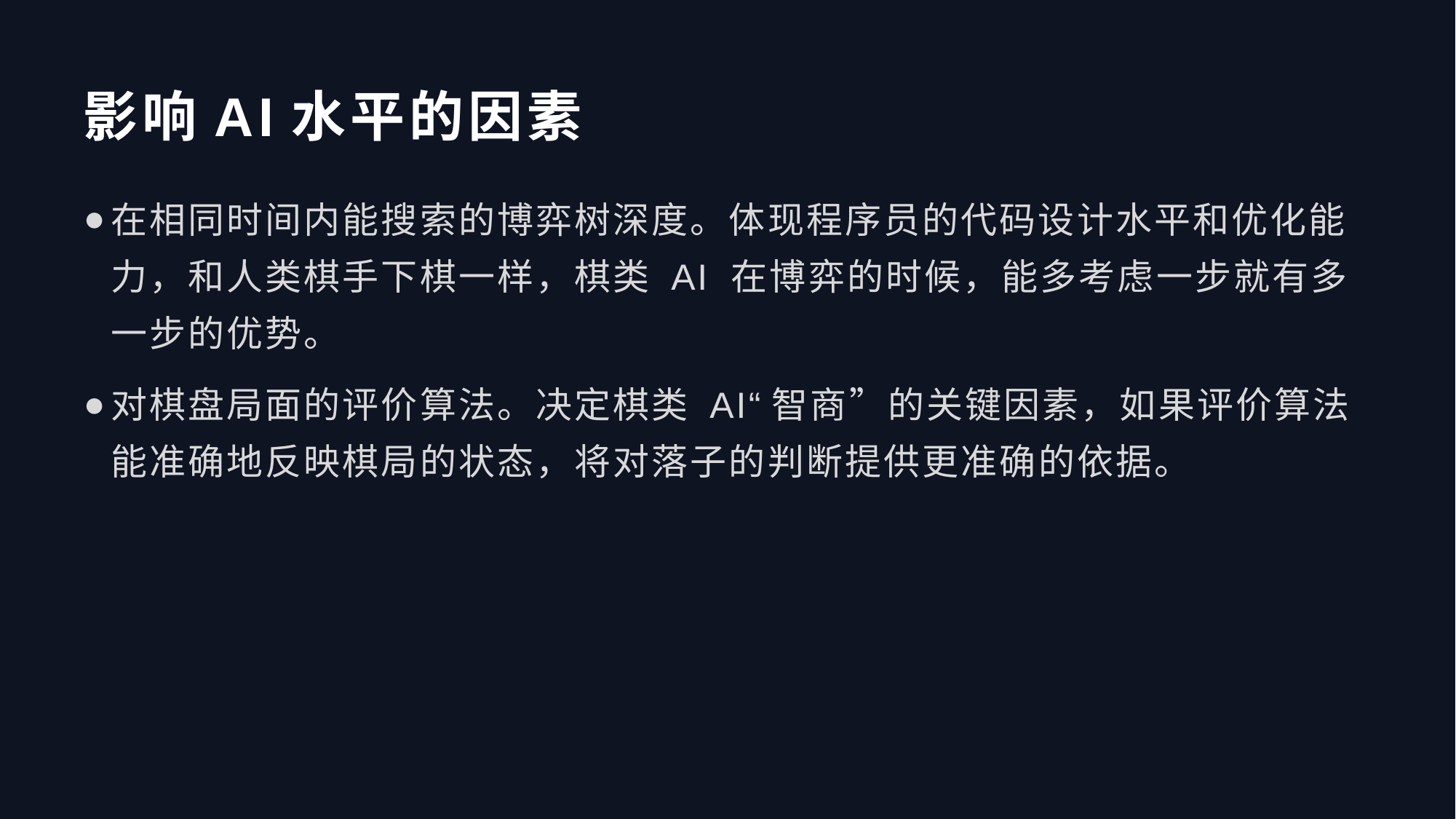

# 影响AI水平的因素
在相同时间内能搜索的博弈树深度。体现程序员的代码设计水平和优化能力，和人类棋手下棋一样，棋类 AI 在博弈的时候，能多考虑一步就有多一步的优势。
对棋盘局面的评价算法。决定棋类 AI“智商”的关键因素，如果评价算法能准确地反映棋局的状态，将对落子的判断提供更准确的依据。